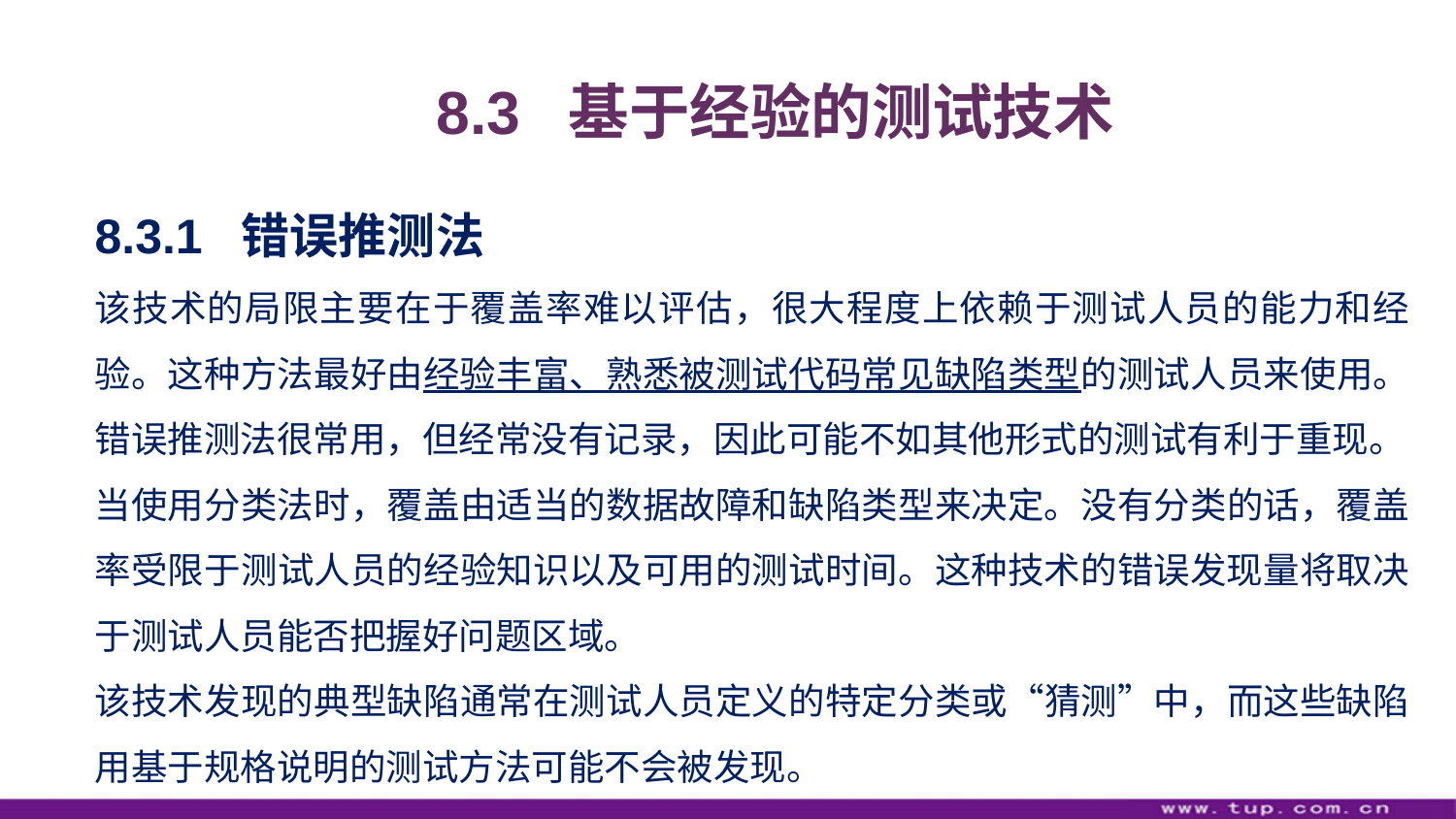

8.3  基于经验的测试技术

8.3.1  错误推测法
该技术的局限主要在于覆盖率难以评估，很大程度上依赖于测试人员的能力和经验。这种方法最好由经验丰富、熟悉被测试代码常见缺陷类型的测试人员来使用。错误推测法很常用，但经常没有记录，因此可能不如其他形式的测试有利于重现。
当使用分类法时，覆盖由适当的数据故障和缺陷类型来决定。没有分类的话，覆盖率受限于测试人员的经验知识以及可用的测试时间。这种技术的错误发现量将取决于测试人员能否把握好问题区域。
该技术发现的典型缺陷通常在测试人员定义的特定分类或“猜测”中，而这些缺陷用基于规格说明的测试方法可能不会被发现。